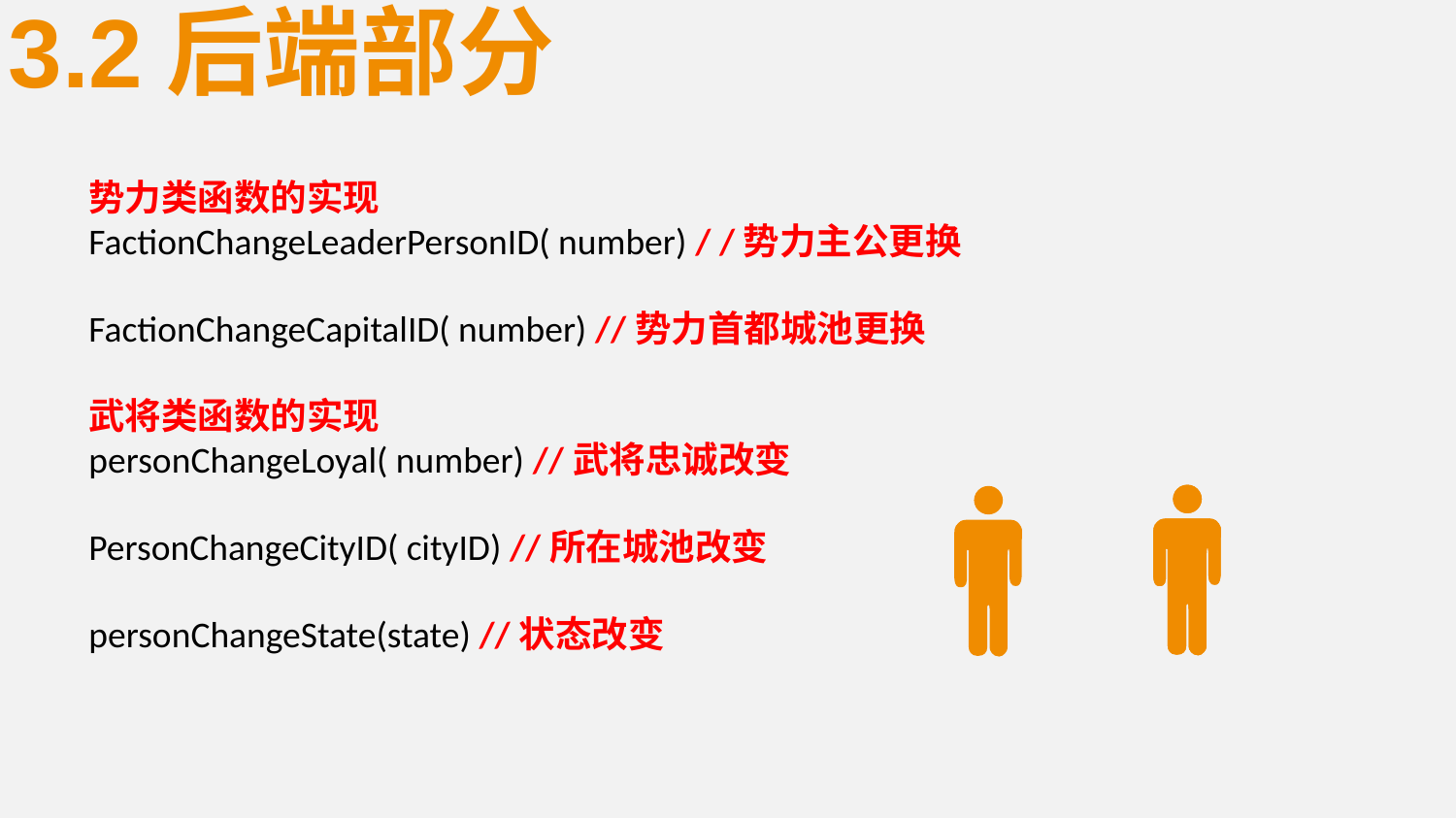

3.2后端部分
势力类函数的实现
FactionChangeLeaderPersonID( number) / /势力主公更换

FactionChangeCapitalID( number) //势力首都城池更换

武将类函数的实现
personChangeLoyal( number) //武将忠诚改变

PersonChangeCityID( cityID) //所在城池改变

personChangeState(state) //状态改变